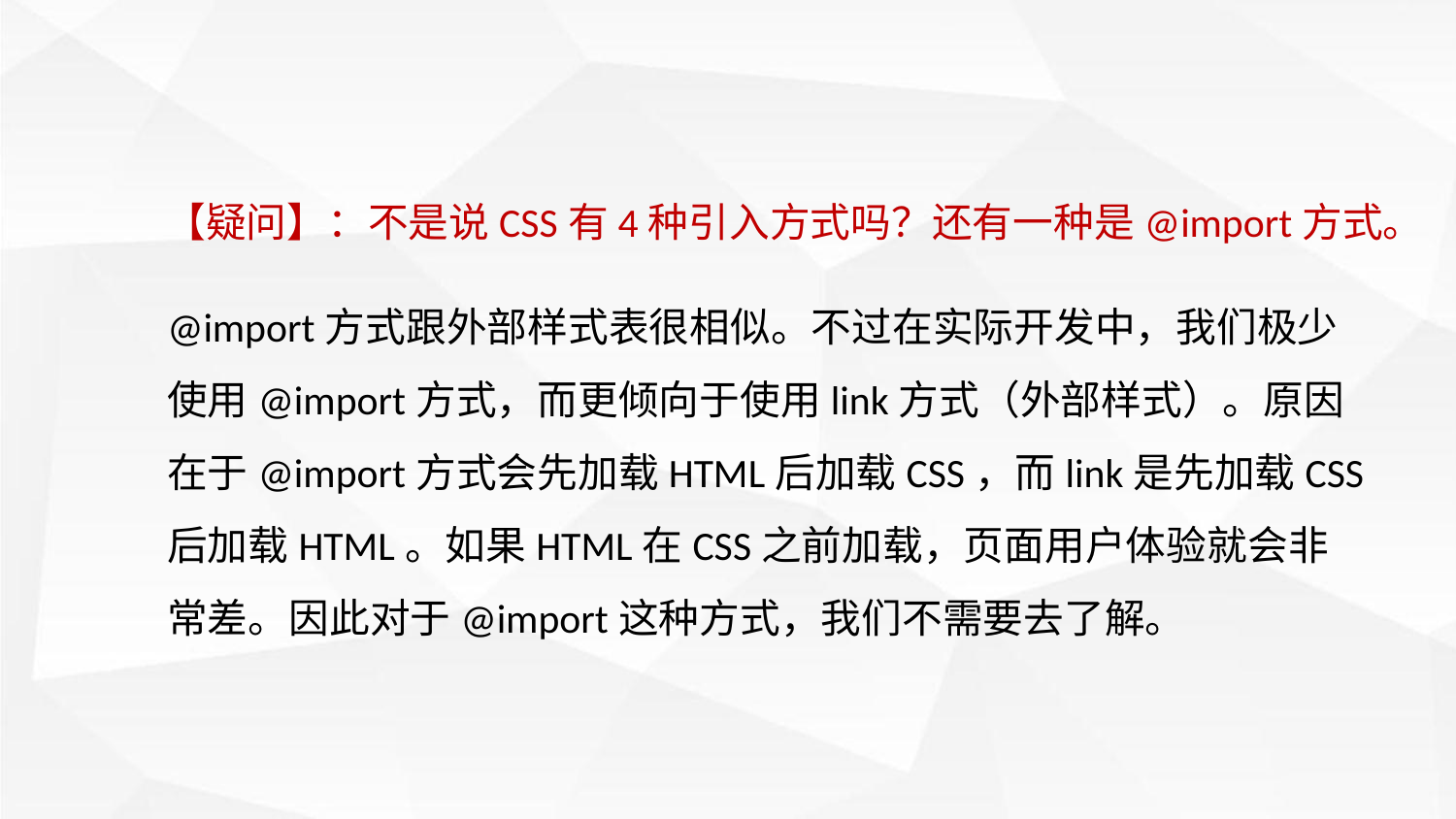

【疑问】：不是说CSS有4种引入方式吗？还有一种是@import方式。
@import方式跟外部样式表很相似。不过在实际开发中，我们极少使用@import方式，而更倾向于使用link方式（外部样式）。原因在于@import方式会先加载HTML后加载CSS，而link是先加载CSS后加载HTML。如果HTML在CSS之前加载，页面用户体验就会非常差。因此对于@import这种方式，我们不需要去了解。